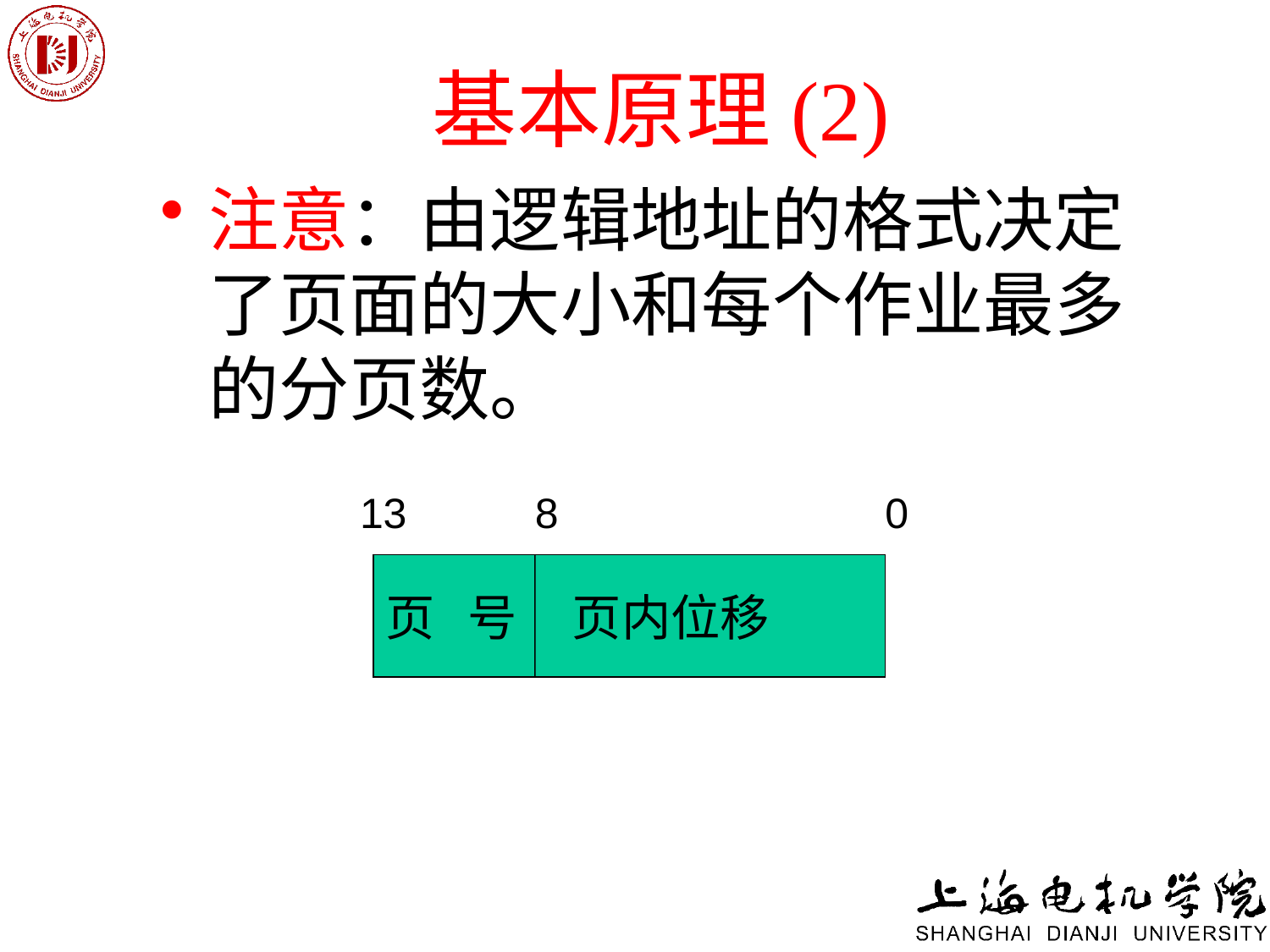

# 基本原理(2)
注意：由逻辑地址的格式决定了页面的大小和每个作业最多的分页数。

13
8
0
页   号     页内位移